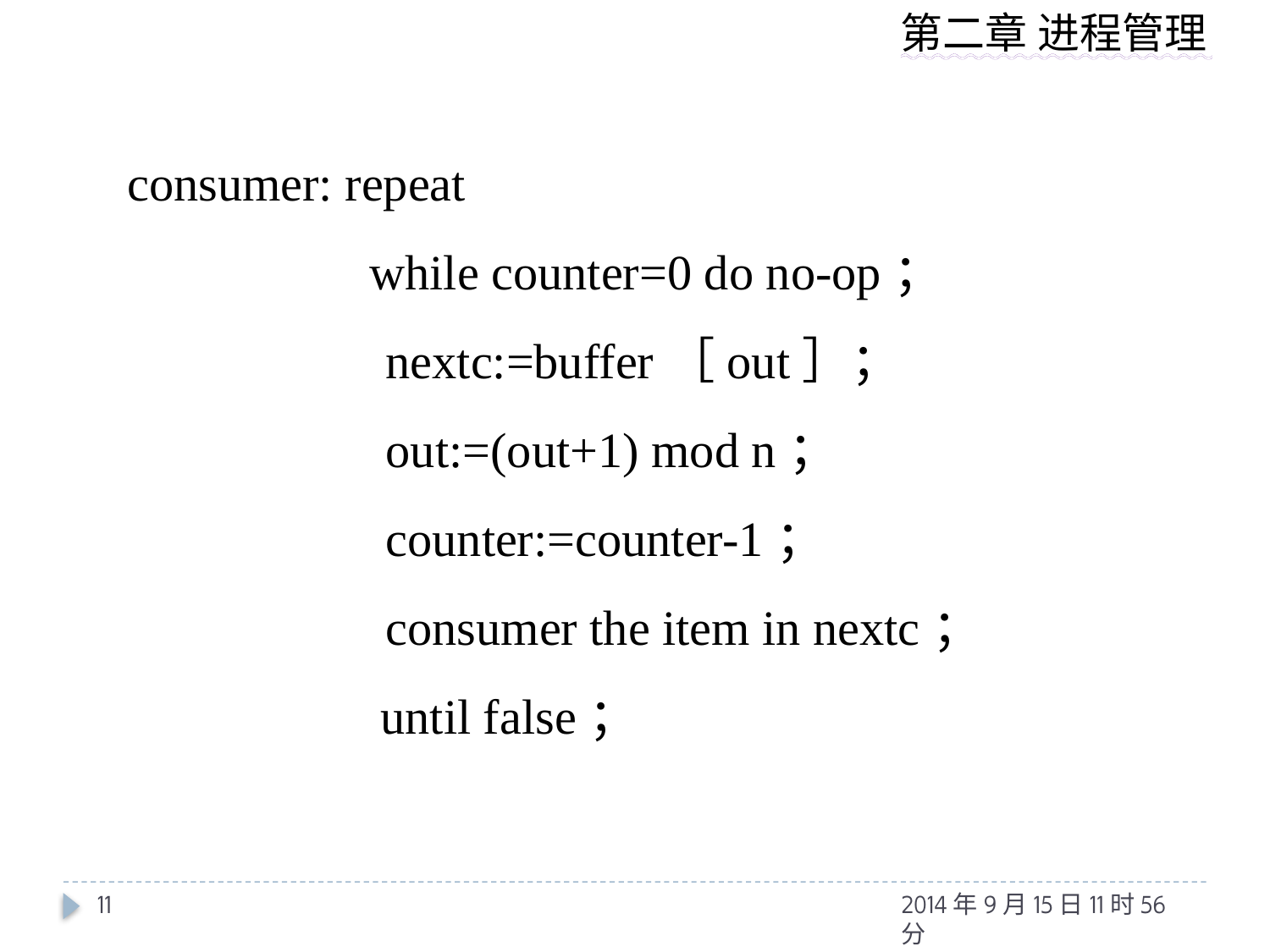

consumer: repeat
　   　　　while counter=0 do no-op；
　　　　　nextc:=buffer［out］；
　　　　　out:=(out+1) mod n；
　　　　　counter:=counter-1；
　　　　　consumer the item in nextc；
　　　　    until false；
11
2014年9月15日11时56分